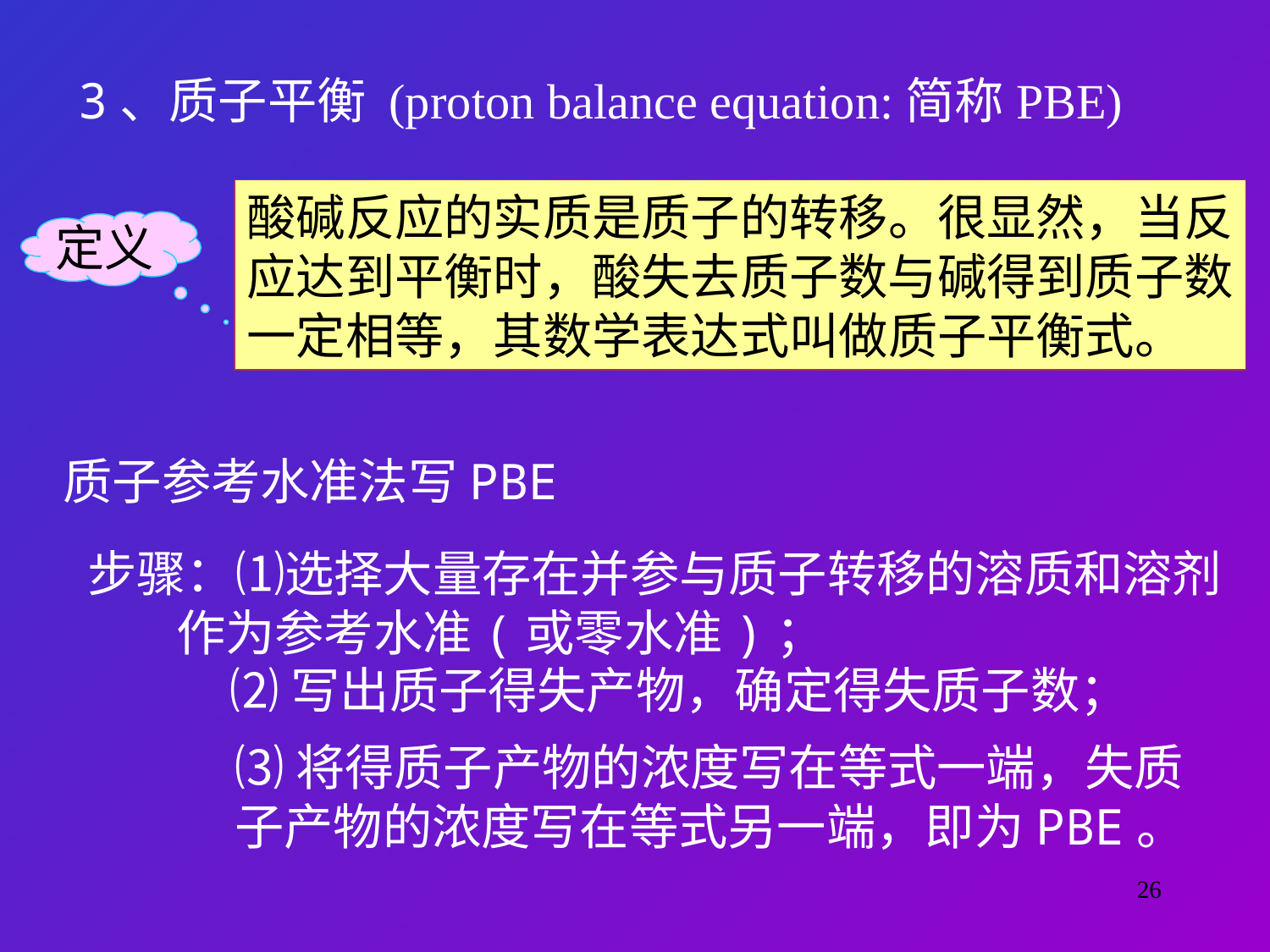

3、质子平衡 (proton balance equation:简称PBE)
酸碱反应的实质是质子的转移。很显然，当反
应达到平衡时，酸失去质子数与碱得到质子数
一定相等，其数学表达式叫做质子平衡式。
定义
质子参考水准法写PBE
步骤：⑴选择大量存在并参与质子转移的溶质和溶剂
       作为参考水准(或零水准)；
⑵写出质子得失产物，确定得失质子数；
⑶将得质子产物的浓度写在等式一端，失质子产物的浓度写在等式另一端，即为PBE。
26